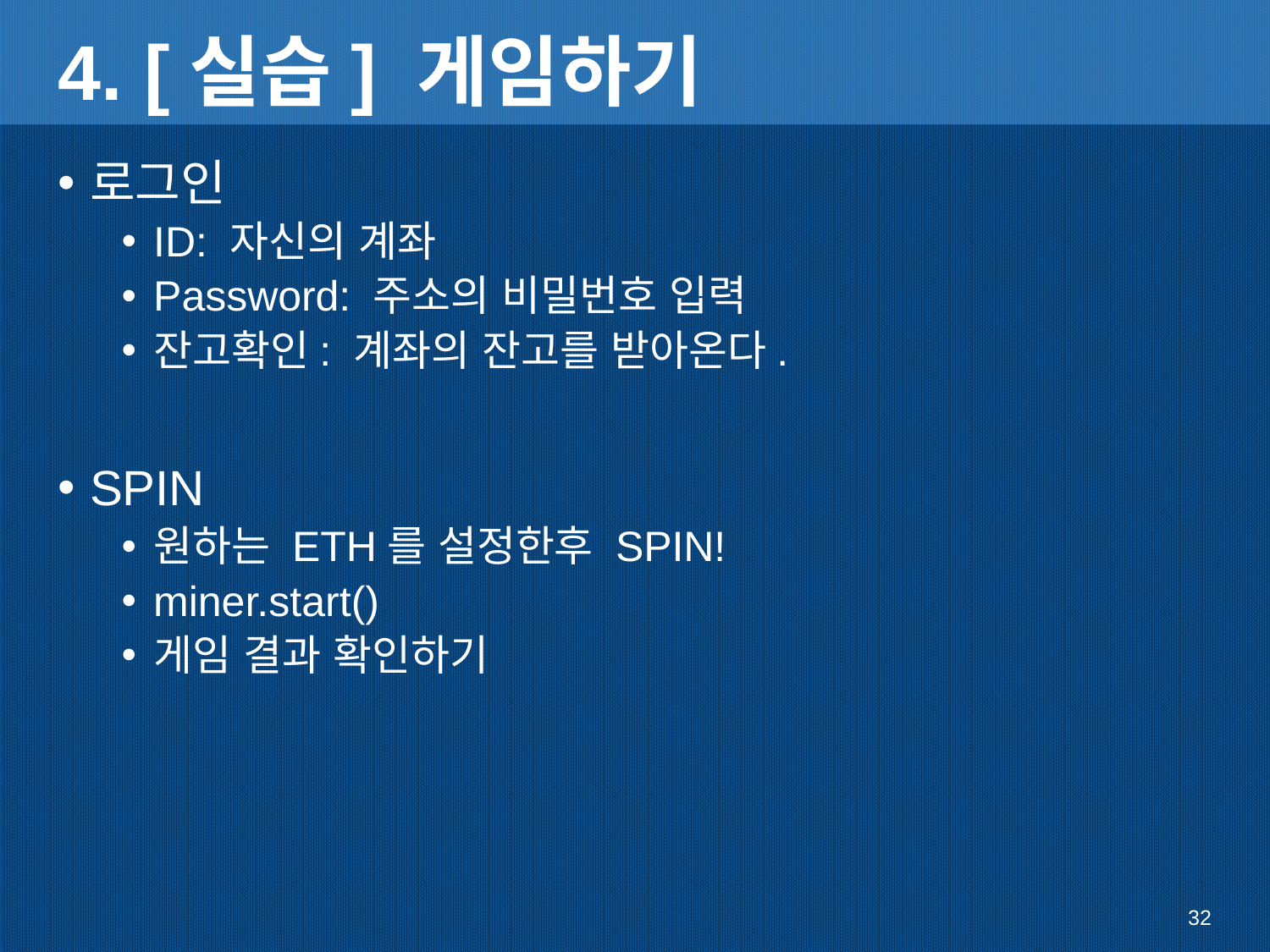

# 4. [실습] 게임하기
로그인
ID: 자신의 계좌
Password: 주소의 비밀번호 입력
잔고확인: 계좌의 잔고를 받아온다.

SPIN
원하는 ETH를 설정한후 SPIN!
miner.start()
게임 결과 확인하기
32